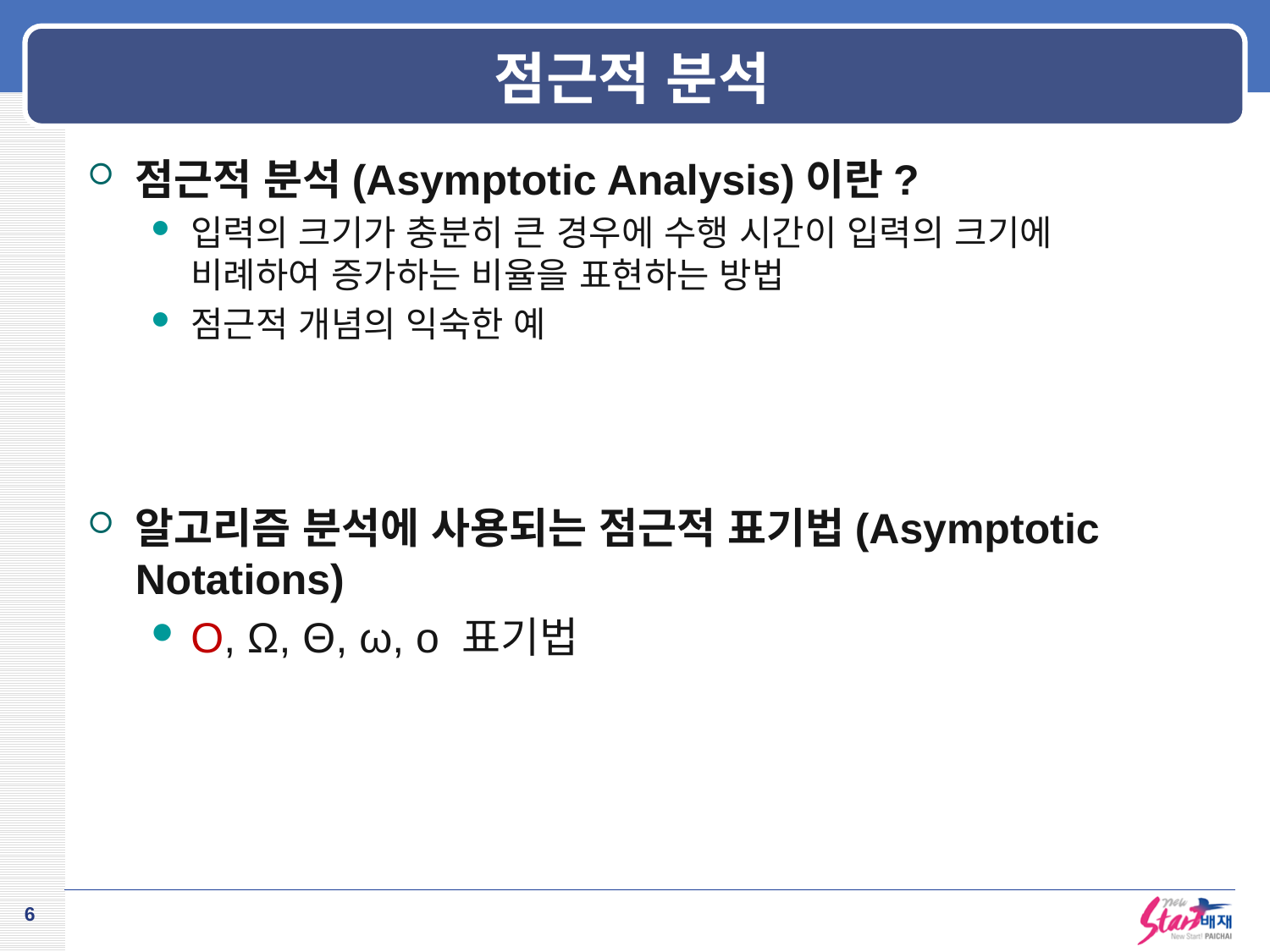

# 점근적 분석
점근적 분석(Asymptotic Analysis)이란?
입력의 크기가 충분히 큰 경우에 수행 시간이 입력의 크기에 비례하여 증가하는 비율을 표현하는 방법
점근적 개념의 익숙한 예

알고리즘 분석에 사용되는 점근적 표기법(Asymptotic Notations)
Ο, Ω, Θ, ω, ο 표기법
6